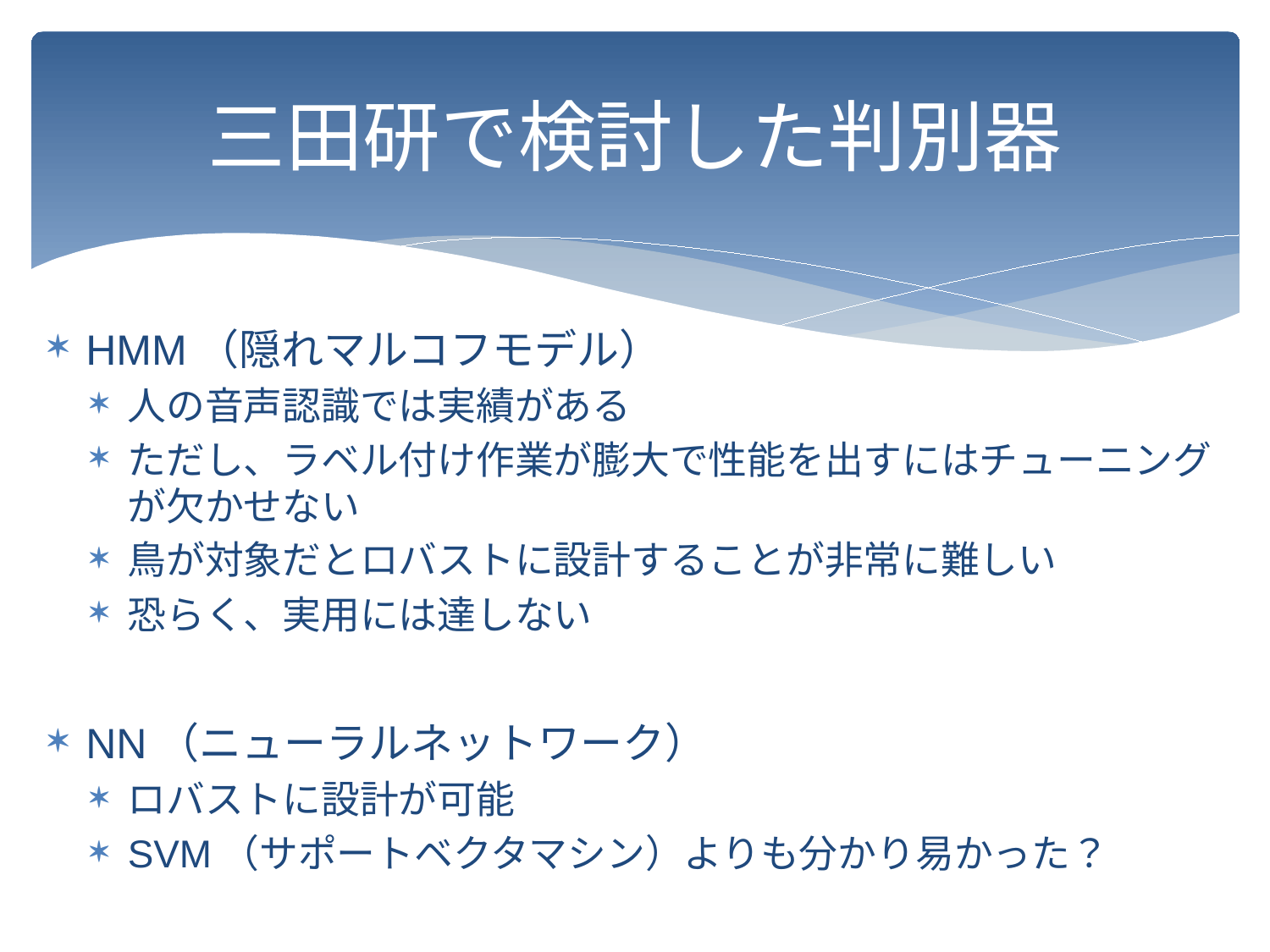

# 三田研で検討した判別器
HMM（隠れマルコフモデル）
人の音声認識では実績がある
ただし、ラベル付け作業が膨大で性能を出すにはチューニングが欠かせない
鳥が対象だとロバストに設計することが非常に難しい
恐らく、実用には達しない

NN（ニューラルネットワーク）
ロバストに設計が可能
SVM（サポートベクタマシン）よりも分かり易かった？